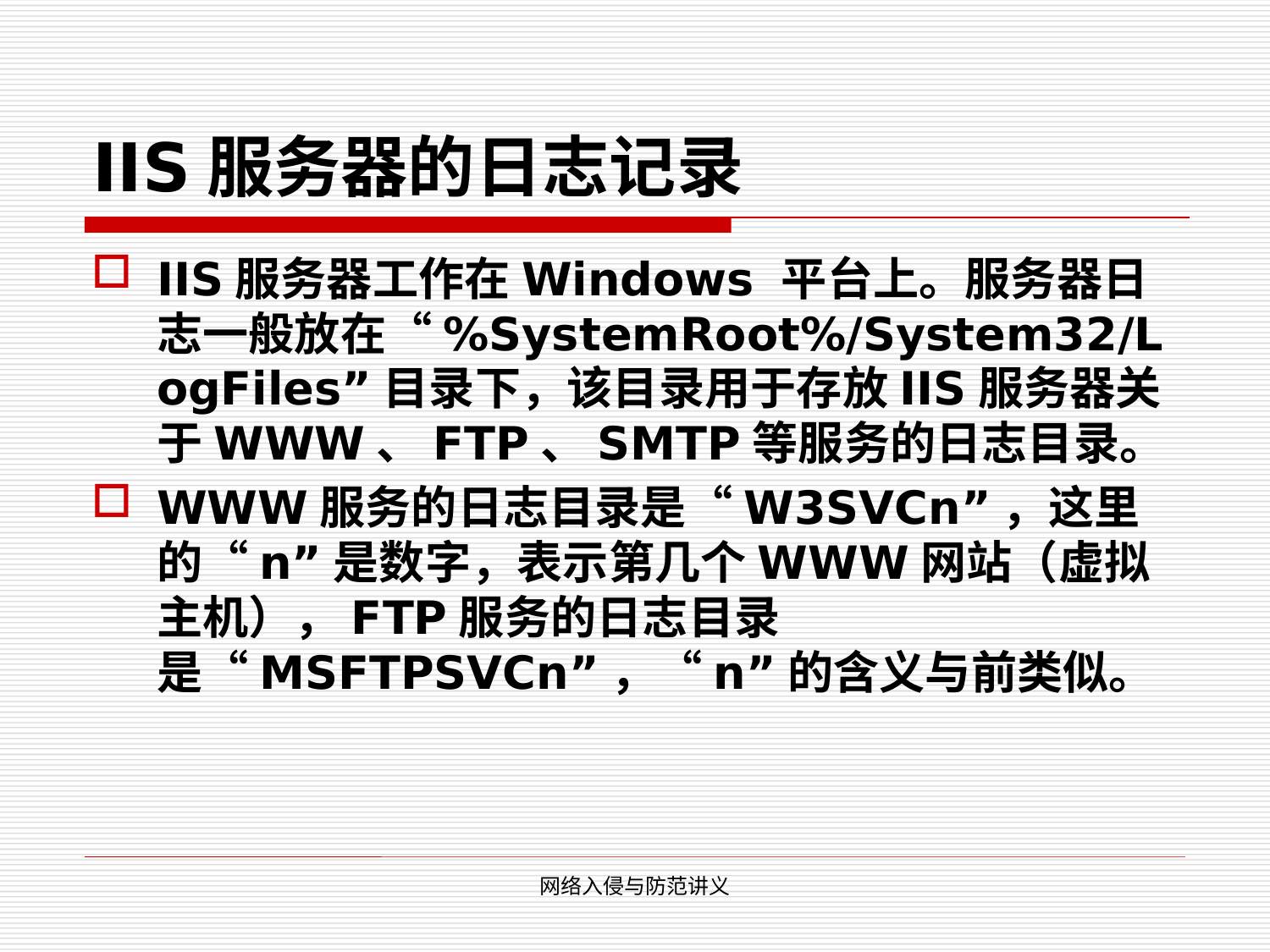

# IIS服务器的日志记录
IIS服务器工作在Windows 平台上。服务器日志一般放在“%SystemRoot%/System32/LogFiles”目录下，该目录用于存放IIS服务器关于WWW、FTP、SMTP等服务的日志目录。
WWW服务的日志目录是“W3SVCn”，这里的“n”是数字，表示第几个WWW网站（虚拟主机），FTP服务的日志目录是“MSFTPSVCn”，“n”的含义与前类似。
网络入侵与防范讲义
164